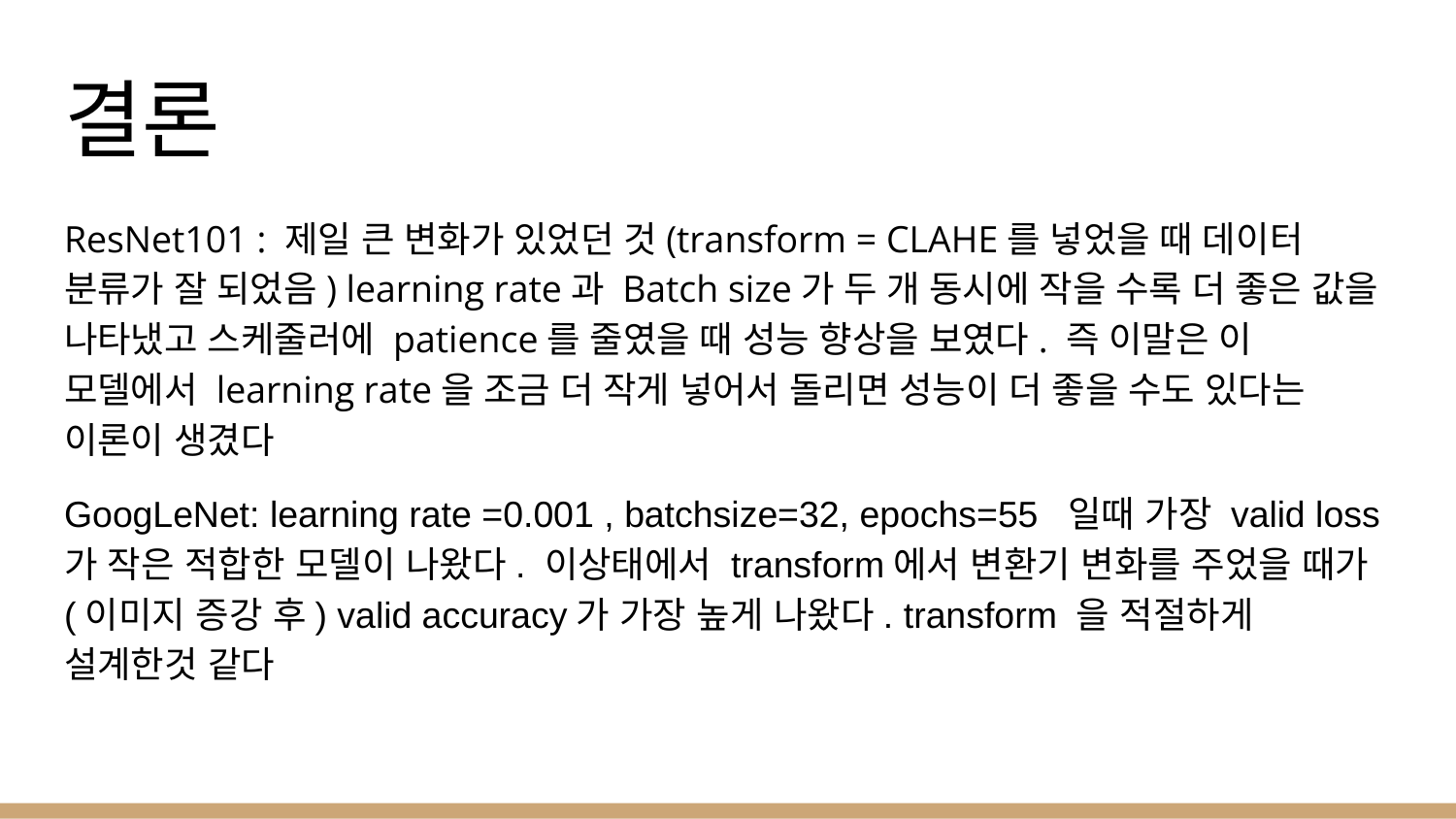

# 결론
ResNet101 : 제일 큰 변화가 있었던 것(transform = CLAHE를 넣었을 때 데이터 분류가 잘 되었음) learning rate과 Batch size가 두 개 동시에 작을 수록 더 좋은 값을 나타냈고 스케줄러에 patience를 줄였을 때 성능 향상을 보였다. 즉 이말은 이 모델에서 learning rate을 조금 더 작게 넣어서 돌리면 성능이 더 좋을 수도 있다는 이론이 생겼다
GoogLeNet: learning rate =0.001 , batchsize=32, epochs=55  일때 가장 valid loss가 작은 적합한 모델이 나왔다. 이상태에서 transform에서 변환기 변화를 주었을 때가 (이미지 증강 후) valid accuracy가 가장 높게 나왔다. transform 을 적절하게 설계한것 같다